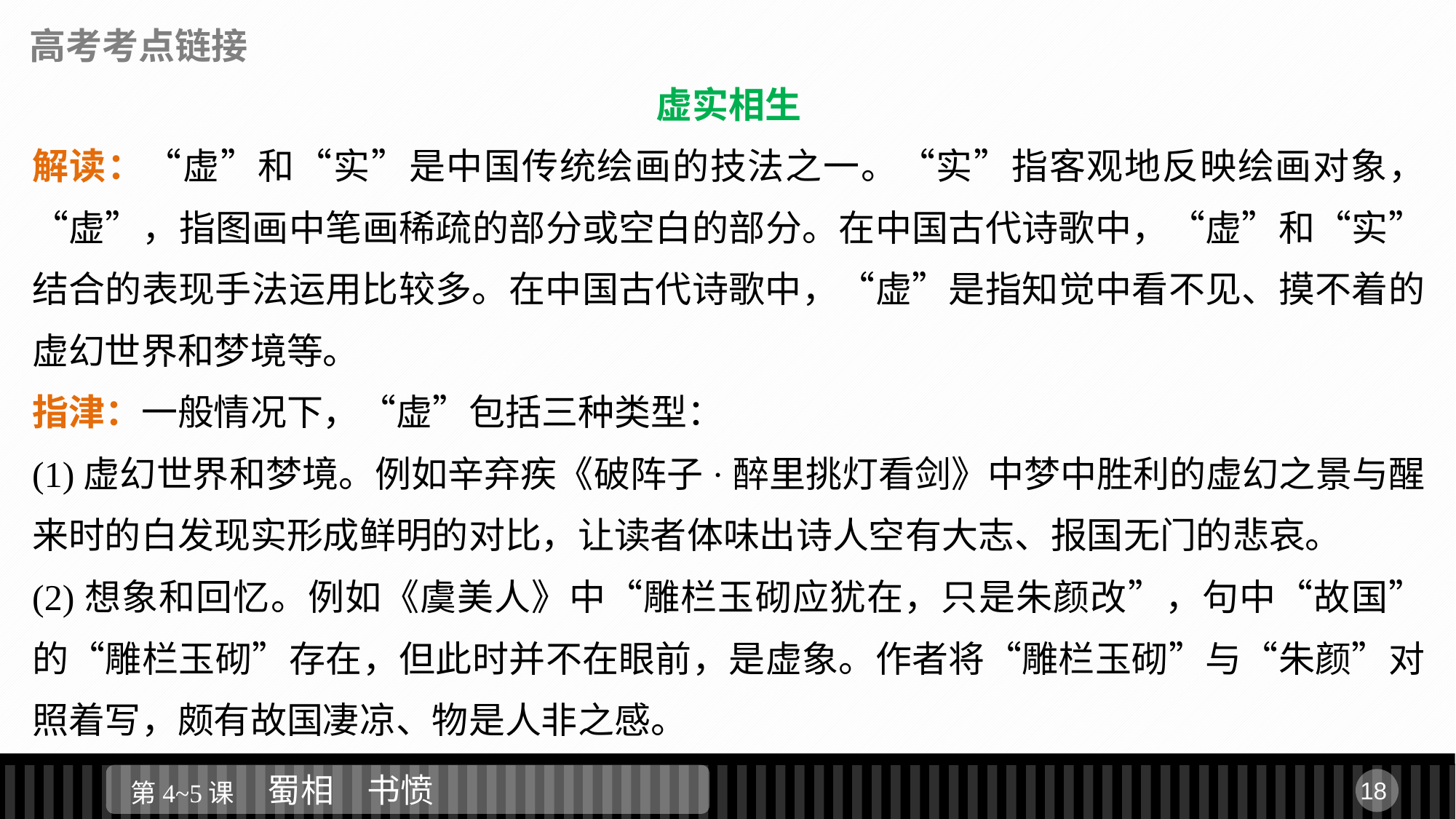

高考考点链接
虚实相生
解读：“虚”和“实”是中国传统绘画的技法之一。“实”指客观地反映绘画对象，“虚”，指图画中笔画稀疏的部分或空白的部分。在中国古代诗歌中，“虚”和“实”结合的表现手法运用比较多。在中国古代诗歌中，“虚”是指知觉中看不见、摸不着的虚幻世界和梦境等。
指津：一般情况下，“虚”包括三种类型：
(1)虚幻世界和梦境。例如辛弃疾《破阵子·醉里挑灯看剑》中梦中胜利的虚幻之景与醒来时的白发现实形成鲜明的对比，让读者体味出诗人空有大志、报国无门的悲哀。
(2)想象和回忆。例如《虞美人》中“雕栏玉砌应犹在，只是朱颜改”，句中“故国”的“雕栏玉砌”存在，但此时并不在眼前，是虚象。作者将“雕栏玉砌”与“朱颜”对照着写，颇有故国凄凉、物是人非之感。